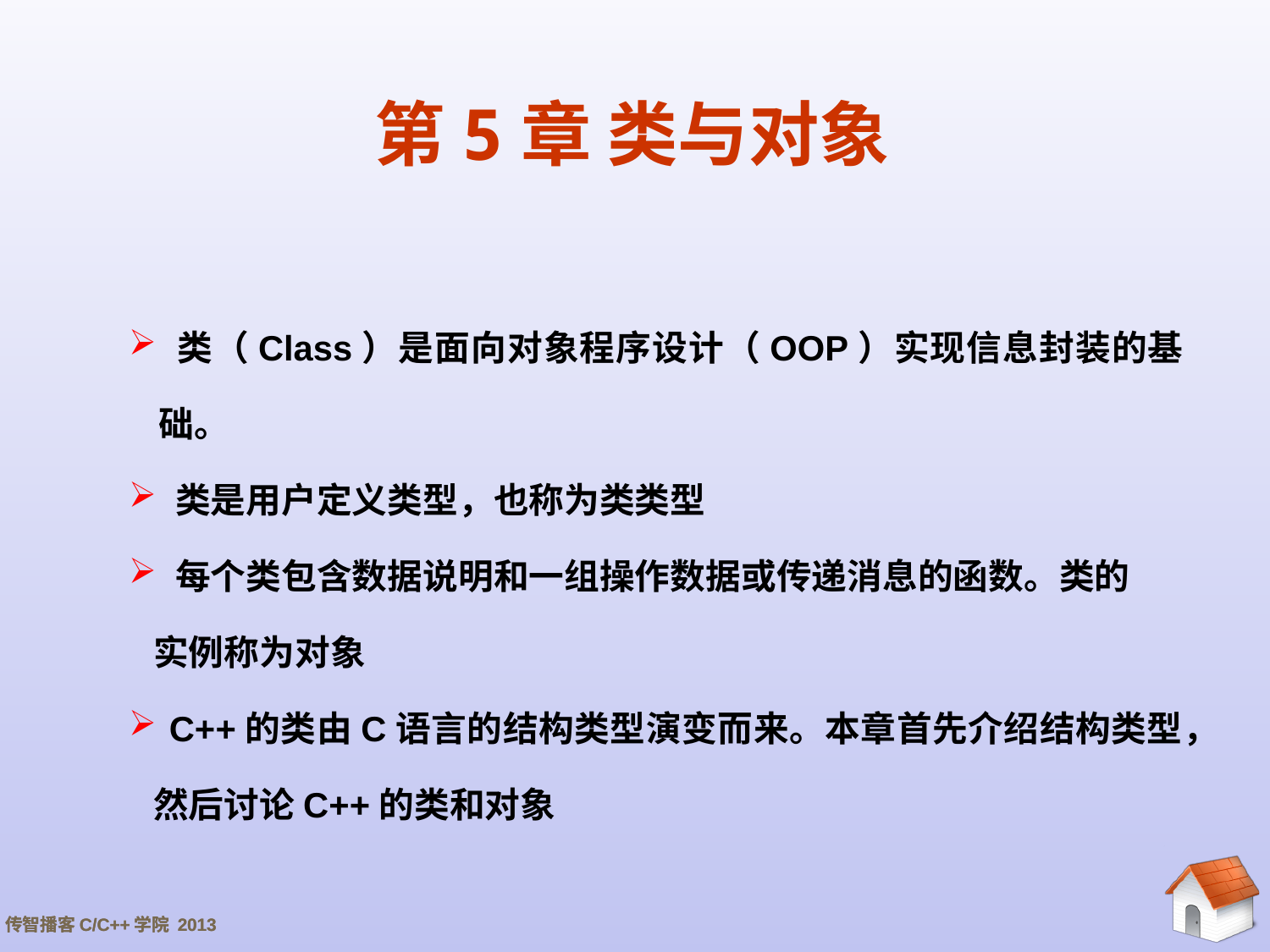

# 第5章 类与对象
 类（Class）是面向对象程序设计（OOP）实现信息封装的基础。
 类是用户定义类型，也称为类类型
 每个类包含数据说明和一组操作数据或传递消息的函数。类的
  实例称为对象
 C++的类由C语言的结构类型演变而来。本章首先介绍结构类型，
  然后讨论C++的类和对象